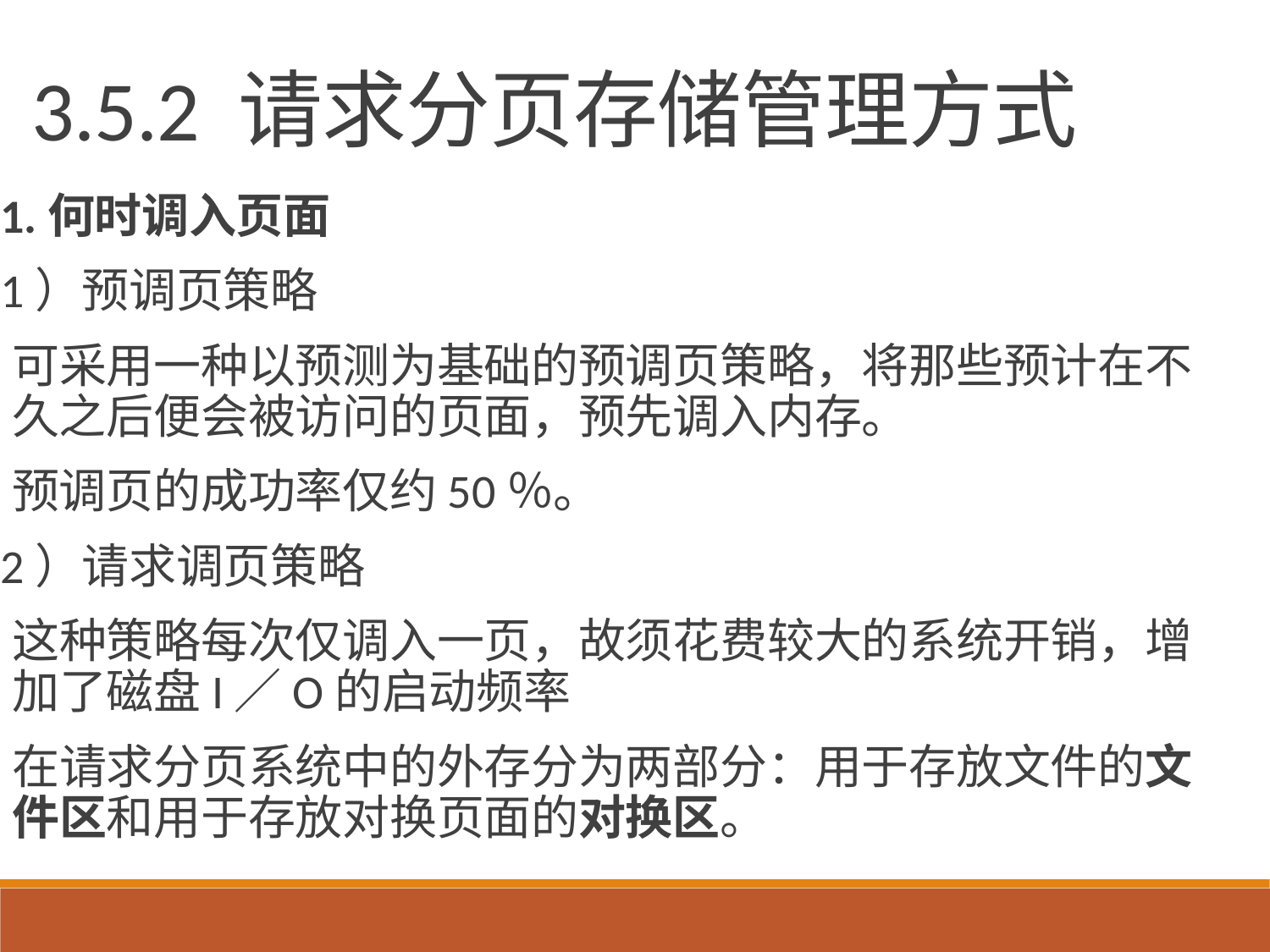

3.5.2 请求分页存储管理方式
1.何时调入页面
1）预调页策略
可采用一种以预测为基础的预调页策略，将那些预计在不久之后便会被访问的页面，预先调入内存。
预调页的成功率仅约50％。
2）请求调页策略
这种策略每次仅调入一页，故须花费较大的系统开销，增加了磁盘I／O的启动频率
在请求分页系统中的外存分为两部分：用于存放文件的文件区和用于存放对换页面的对换区。